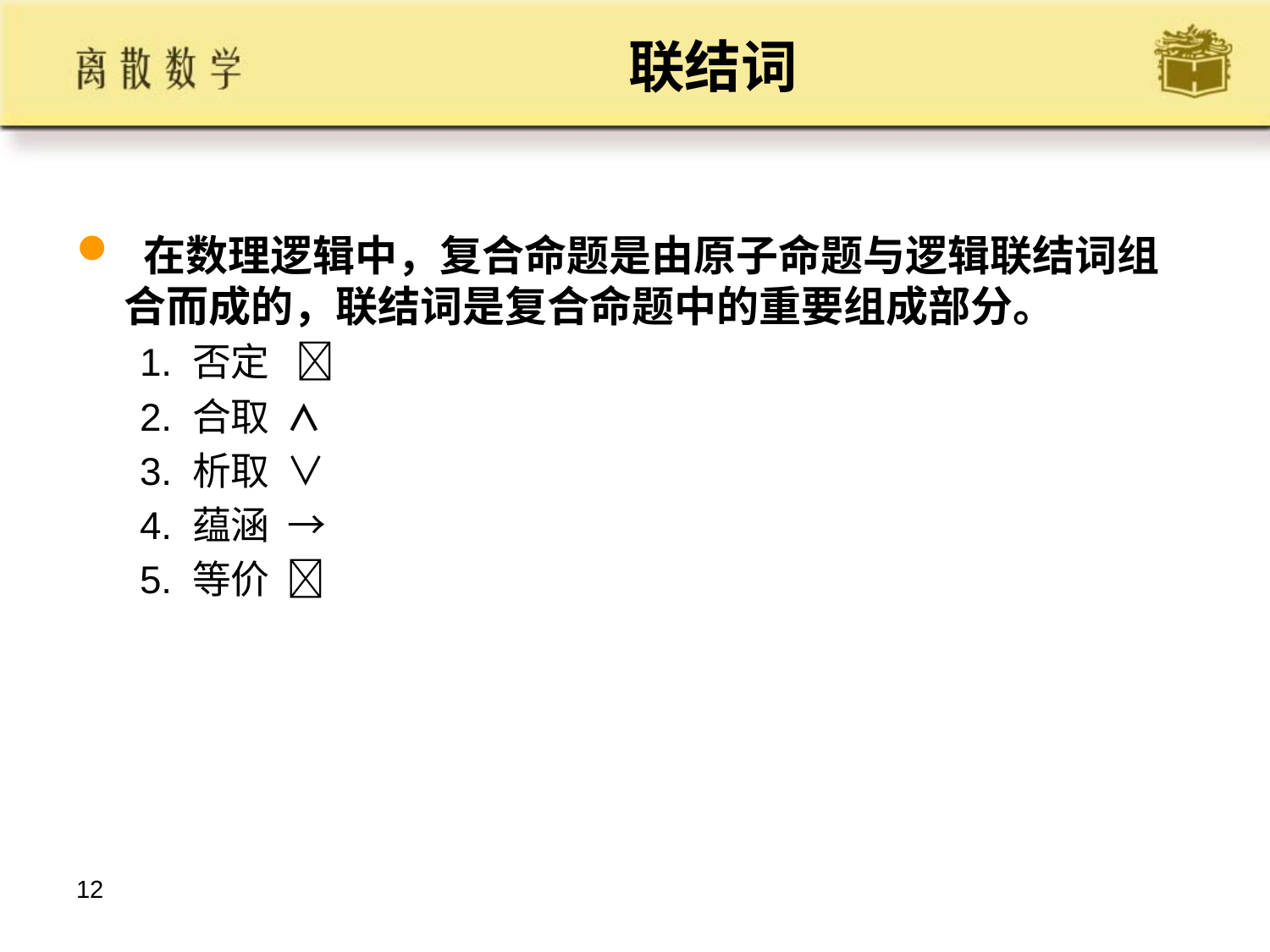

# 联结词
 在数理逻辑中，复合命题是由原子命题与逻辑联结词组合而成的，联结词是复合命题中的重要组成部分。
1. 否定   ¬
2. 合取  ∧
3. 析取  ∨
4. 蕴涵  →
5. 等价  ↔
12